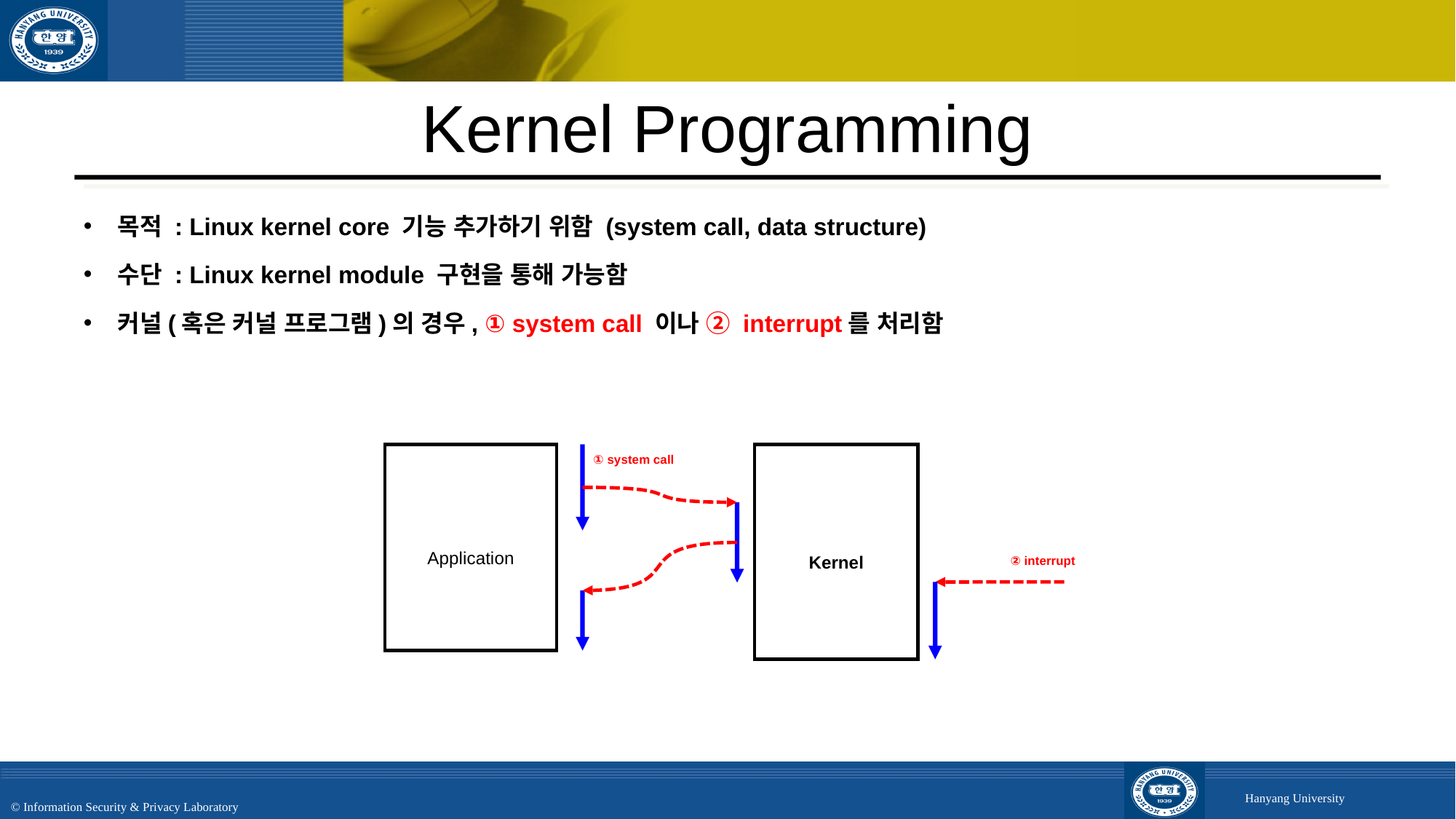

# Kernel Programming
목적 : Linux kernel core 기능 추가하기 위함 (system call, data structure)
수단 : Linux kernel module 구현을 통해 가능함
커널(혹은 커널 프로그램)의 경우, ① system call 이나 ② interrupt를 처리함
① system call
Application

Kernel

② interrupt